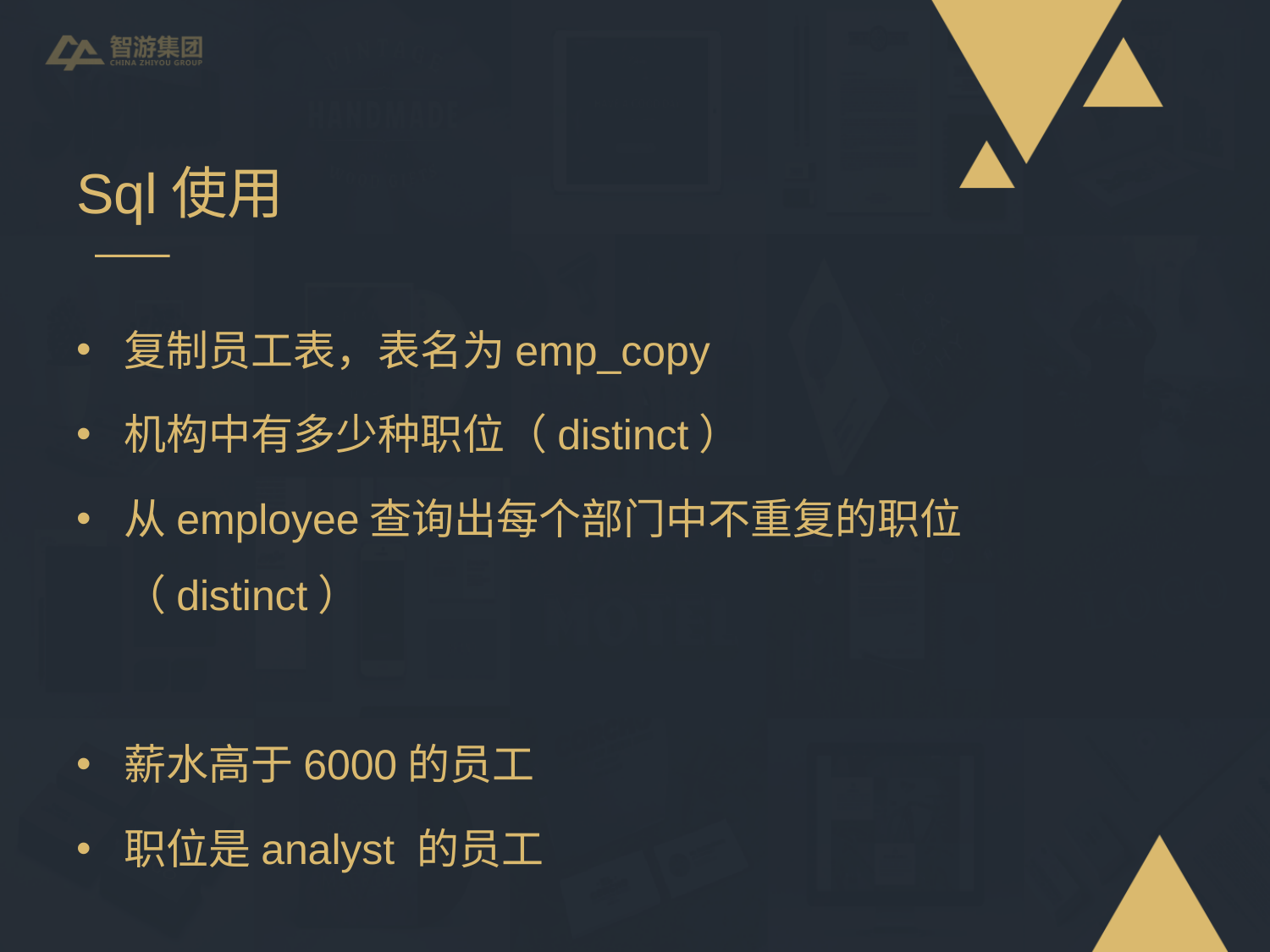

# Sql使用
复制员工表，表名为emp_copy
机构中有多少种职位（distinct）
从employee查询出每个部门中不重复的职位（distinct）

薪水高于6000的员工
职位是analyst 的员工